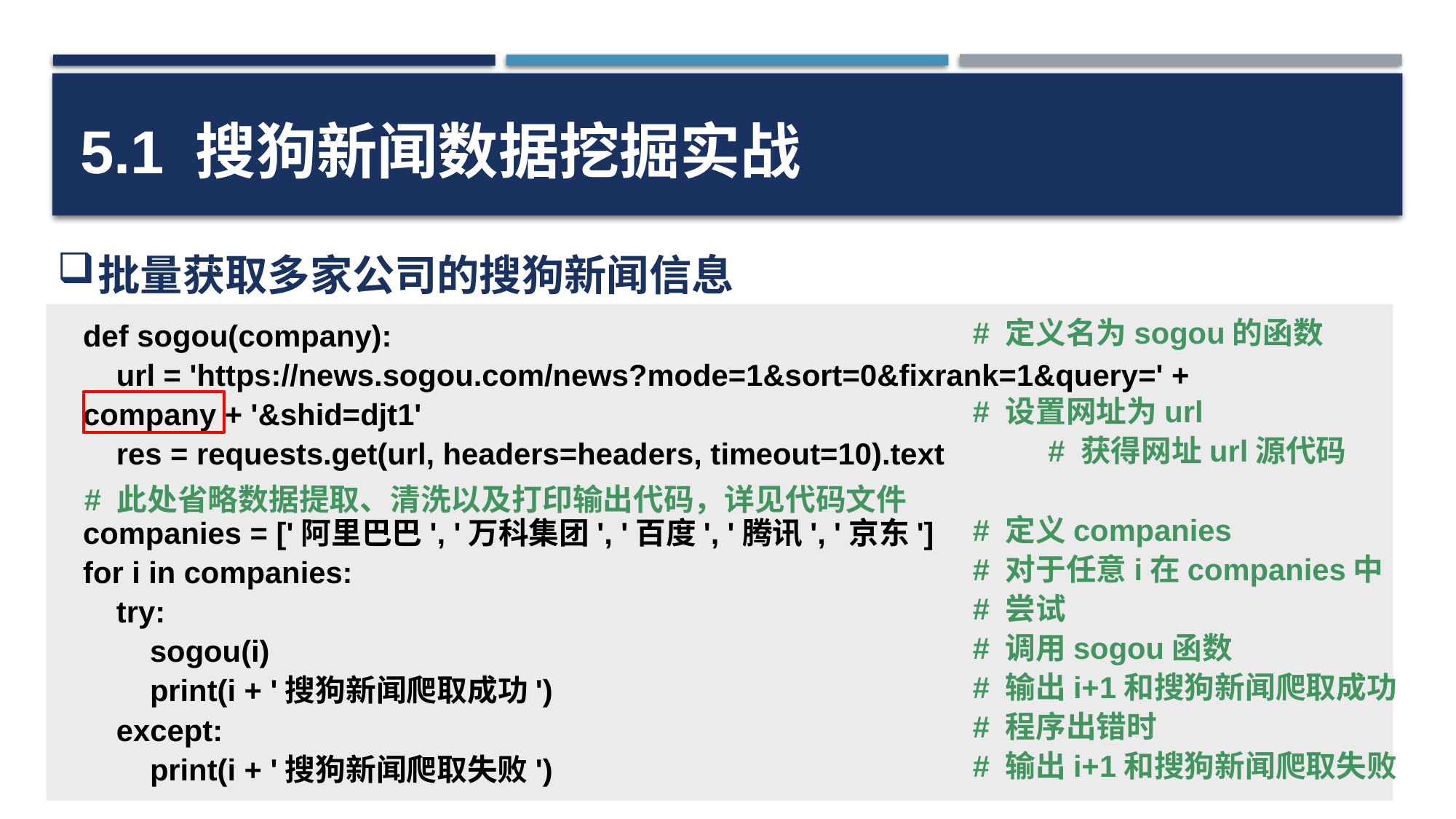

5.1 搜狗新闻数据挖掘实战
批量获取多家公司的搜狗新闻信息

# 定义名为sogou的函数

# 设置网址为url
         # 获得网址url源代码

# 定义companies
# 对于任意i在companies中
# 尝试
# 调用sogou函数
# 输出i+1和搜狗新闻爬取成功
# 程序出错时
# 输出i+1和搜狗新闻爬取失败
def sogou(company):
    url = 'https://news.sogou.com/news?mode=1&sort=0&fixrank=1&query=' + company + '&shid=djt1'
    res = requests.get(url, headers=headers, timeout=10).text

companies = ['阿里巴巴', '万科集团', '百度', '腾讯', '京东']
for i in companies:
    try:
        sogou(i)
        print(i + '搜狗新闻爬取成功')
    except:
        print(i + '搜狗新闻爬取失败')
# 此处省略数据提取、清洗以及打印输出代码，详见代码文件

53